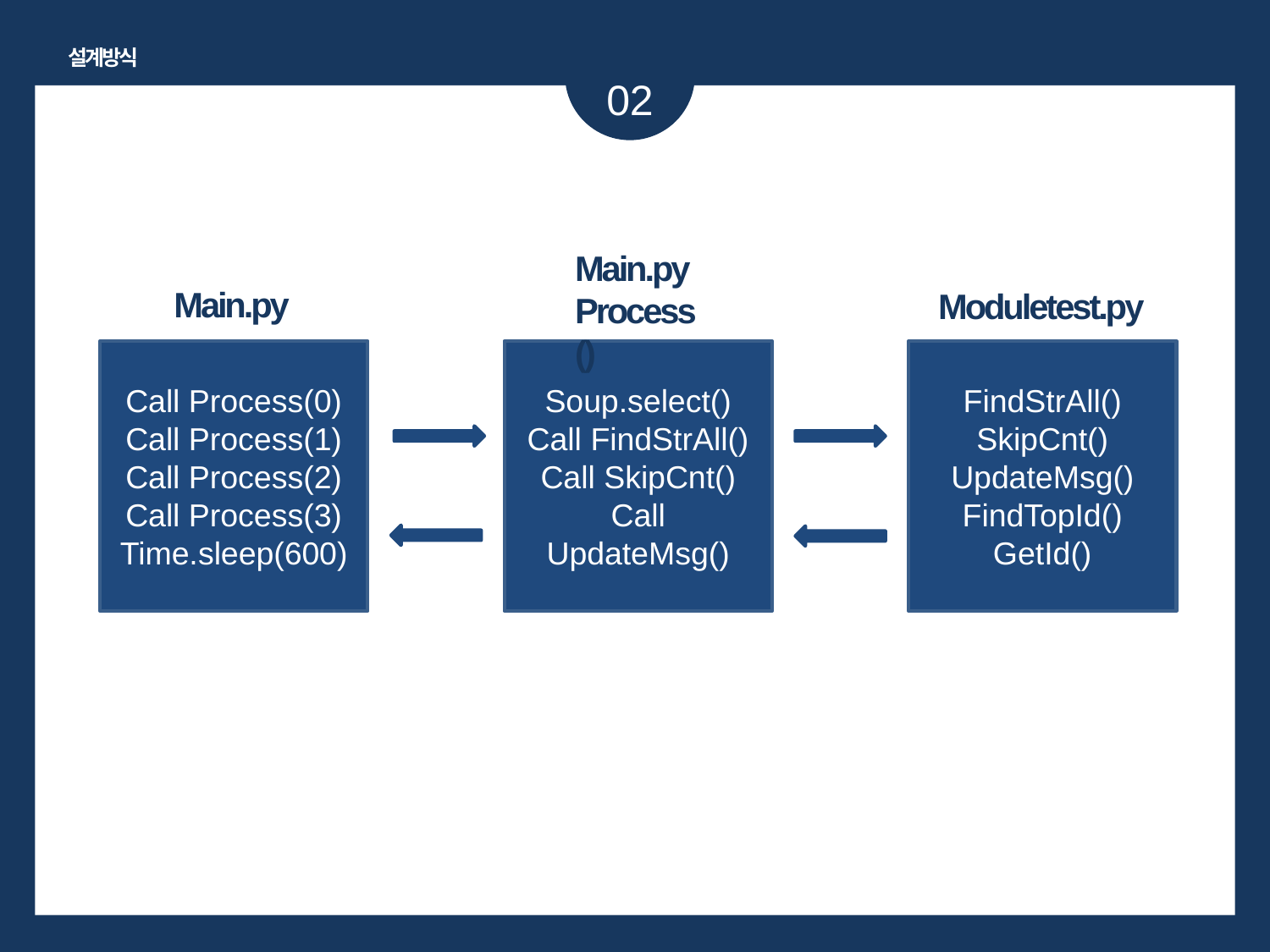

설계방식
02

Main.py
Process()
Main.py
Moduletest.py
Call Process(0)
Call Process(1)
Call Process(2)
Call Process(3)
Time.sleep(600)
Soup.select()
Call FindStrAll()
Call SkipCnt()
Call UpdateMsg()
FindStrAll()
SkipCnt()
UpdateMsg()
FindTopId()
GetId()